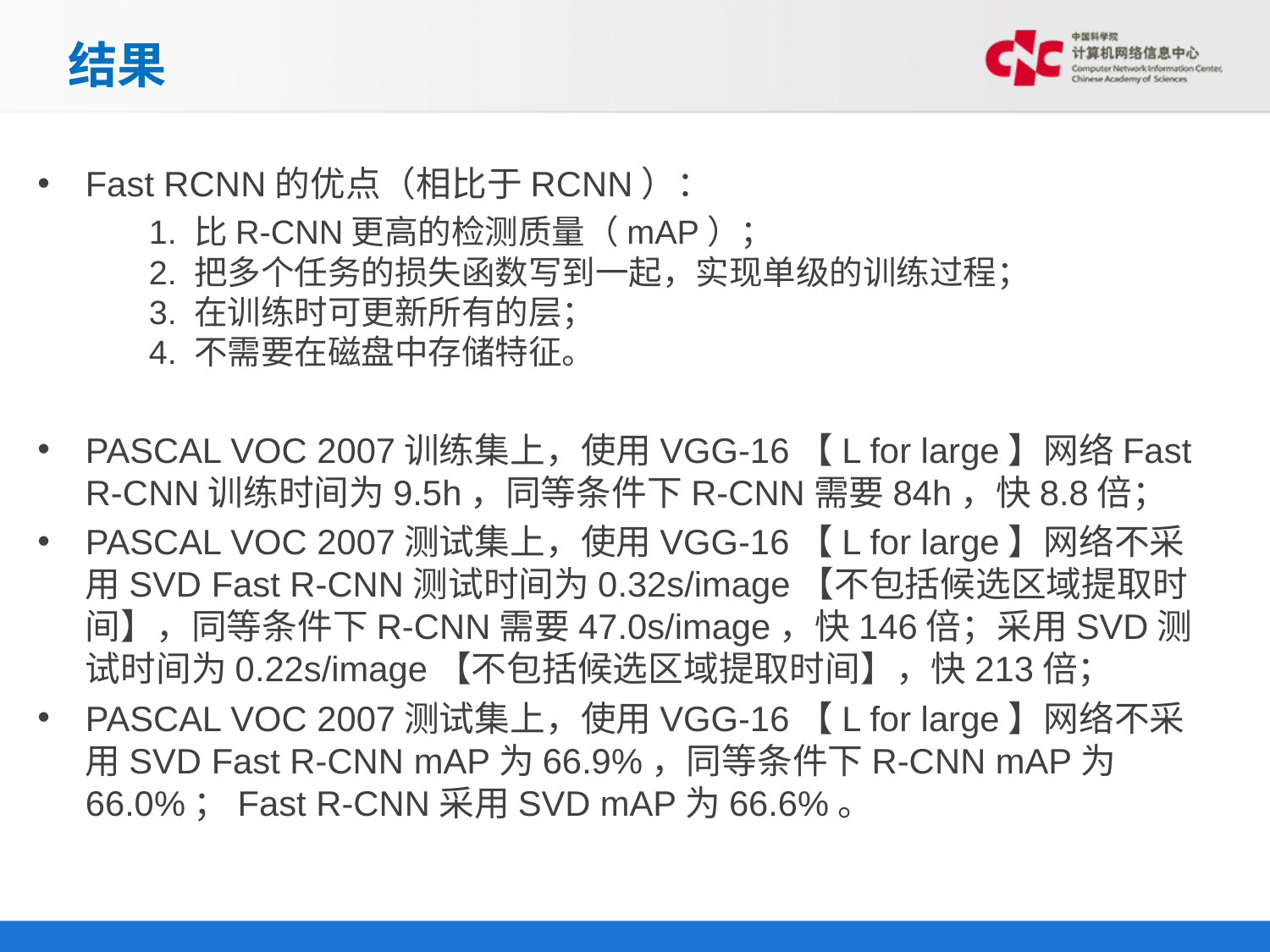

# 结果
Fast RCNN的优点（相比于RCNN）：
1. 比R-CNN更高的检测质量（mAP）；
2. 把多个任务的损失函数写到一起，实现单级的训练过程；
3. 在训练时可更新所有的层；
4. 不需要在磁盘中存储特征。

PASCAL VOC 2007训练集上，使用VGG-16【L for large】网络Fast R-CNN训练时间为9.5h，同等条件下R-CNN需要84h，快8.8倍；
PASCAL VOC 2007测试集上，使用VGG-16【L for large】网络不采用SVD Fast R-CNN测试时间为0.32s/image【不包括候选区域提取时间】，同等条件下R-CNN需要47.0s/image，快146倍；采用SVD测试时间为0.22s/image【不包括候选区域提取时间】，快213倍；
PASCAL VOC 2007测试集上，使用VGG-16【L for large】网络不采用SVD Fast R-CNN mAP为66.9%，同等条件下R-CNN mAP为66.0%；Fast R-CNN采用SVD mAP为66.6%。